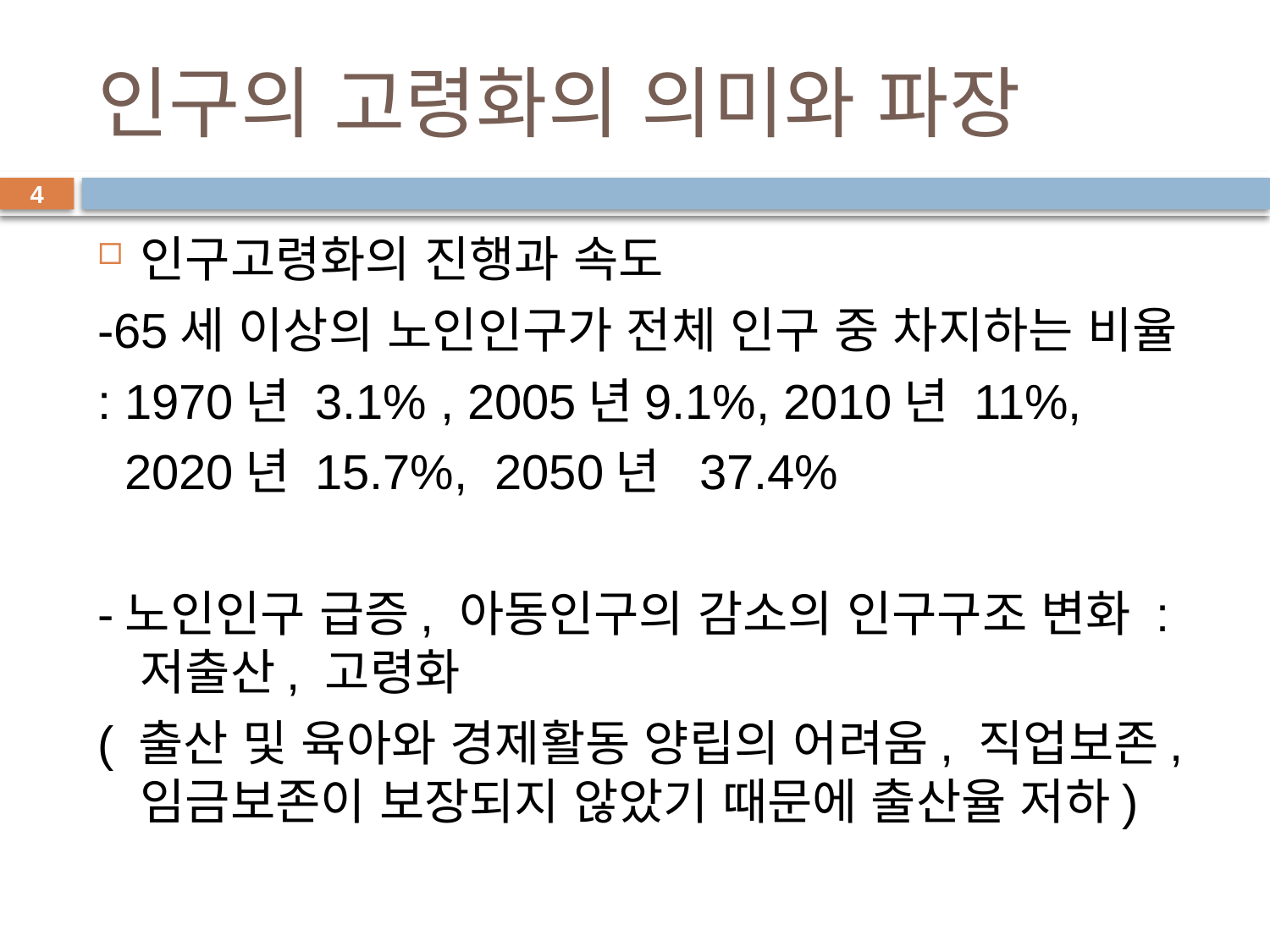

# 인구의 고령화의 의미와 파장
4
인구고령화의 진행과 속도
-65세 이상의 노인인구가 전체 인구 중 차지하는 비율
: 1970년 3.1% , 2005년9.1%, 2010년 11%,
  2020년 15.7%,  2050년  37.4%

-노인인구 급증, 아동인구의 감소의 인구구조 변화 : 저출산, 고령화
( 출산 및 육아와 경제활동 양립의 어려움, 직업보존, 임금보존이 보장되지 않았기 때문에 출산율 저하)